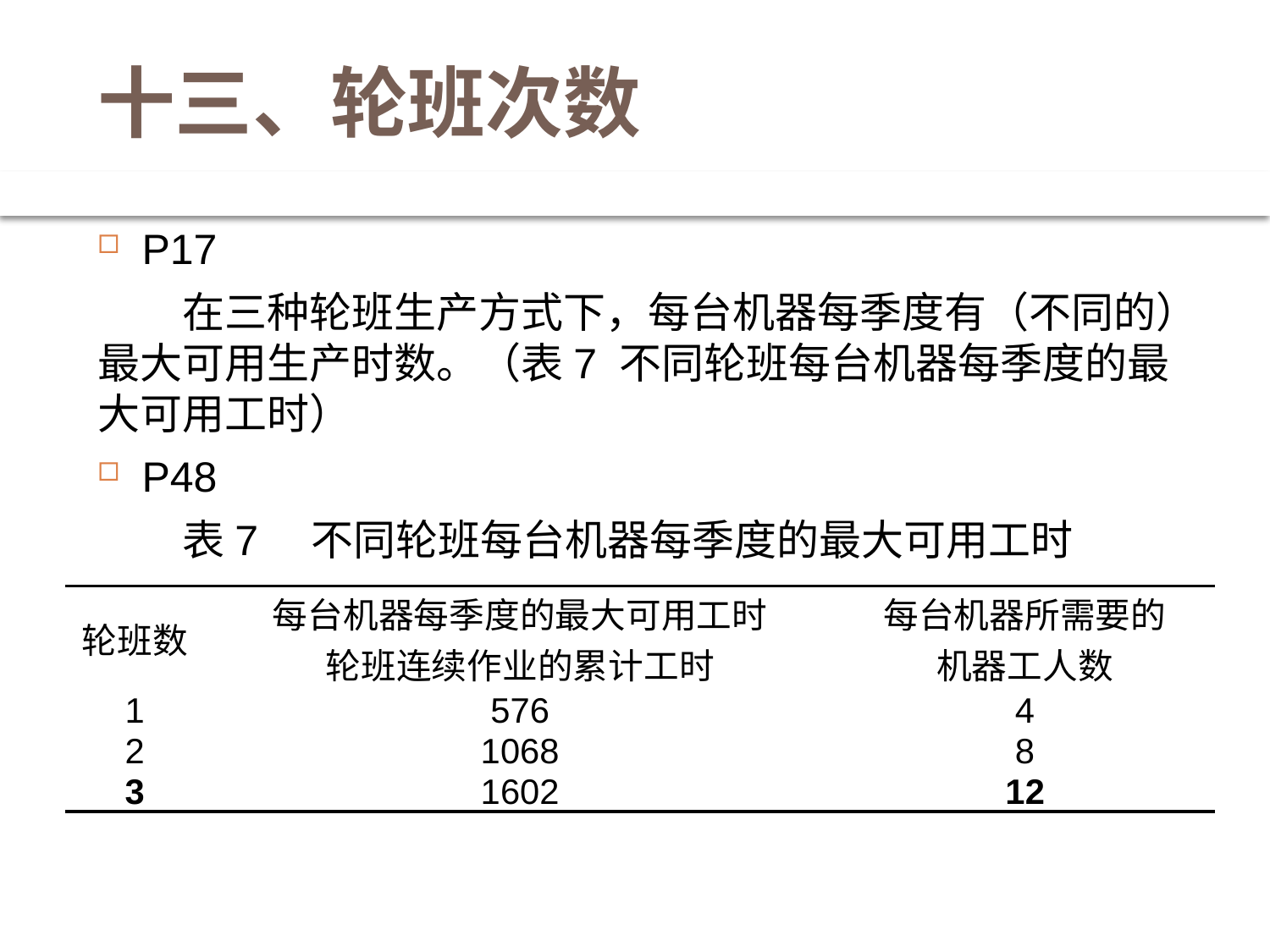

# 十三、轮班次数
P17
　　在三种轮班生产方式下，每台机器每季度有（不同的）最大可用生产时数。（表7 不同轮班每台机器每季度的最大可用工时）
P48
　　表7　不同轮班每台机器每季度的最大可用工时
| 轮班数 | 每台机器每季度的最大可用工时 轮班连续作业的累计工时 | 每台机器所需要的 机器工人数 |
| --- | --- | --- |
| 1 | 576 | 4 |
| 2 | 1068 | 8 |
| 3 | 1602 | 12 |